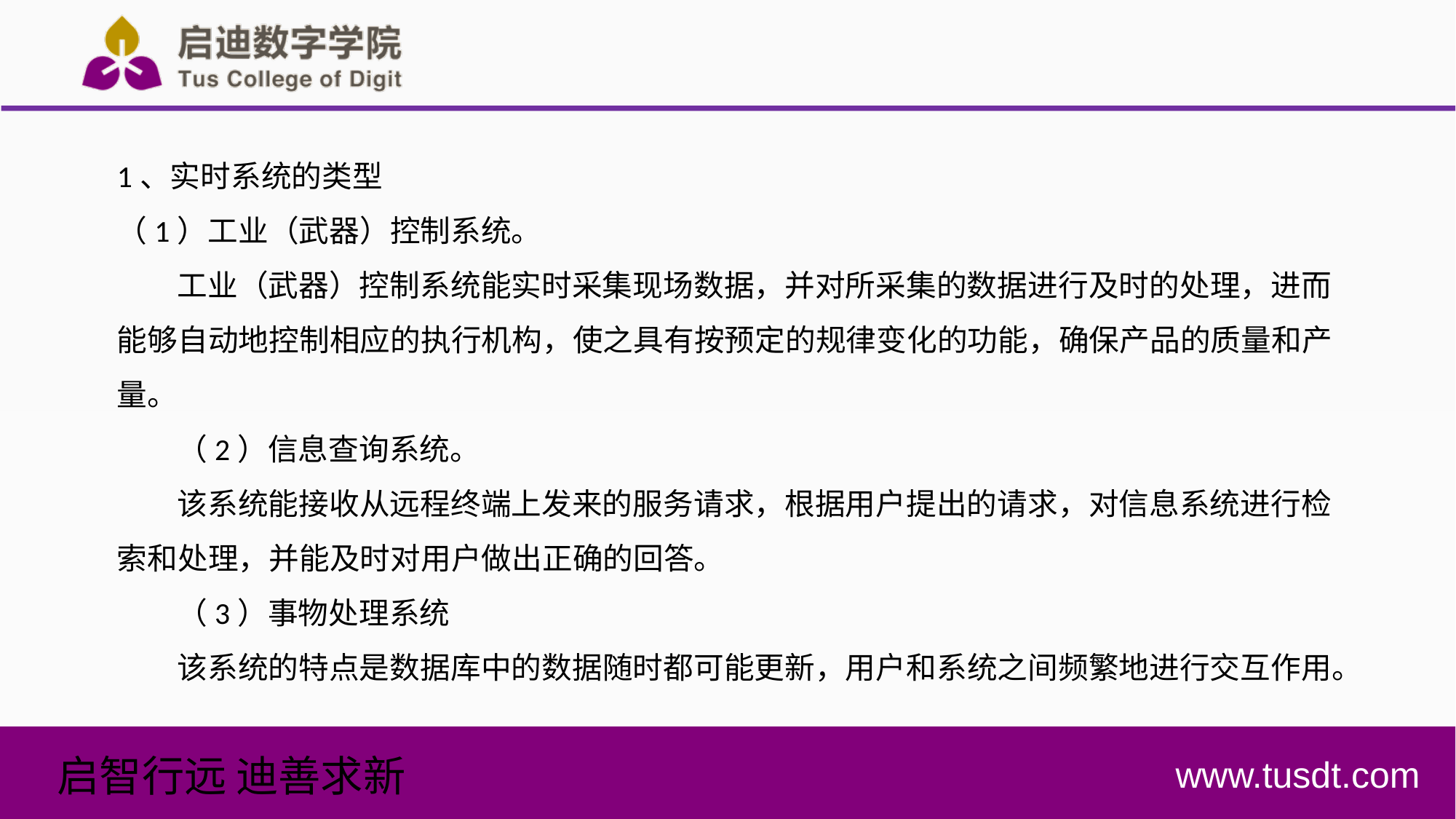

1、实时系统的类型
（1）工业（武器）控制系统。
工业（武器）控制系统能实时采集现场数据，并对所采集的数据进行及时的处理，进而能够自动地控制相应的执行机构，使之具有按预定的规律变化的功能，确保产品的质量和产量。
（2）信息查询系统。
该系统能接收从远程终端上发来的服务请求，根据用户提出的请求，对信息系统进行检索和处理，并能及时对用户做出正确的回答。
（3）事物处理系统
该系统的特点是数据库中的数据随时都可能更新，用户和系统之间频繁地进行交互作用。